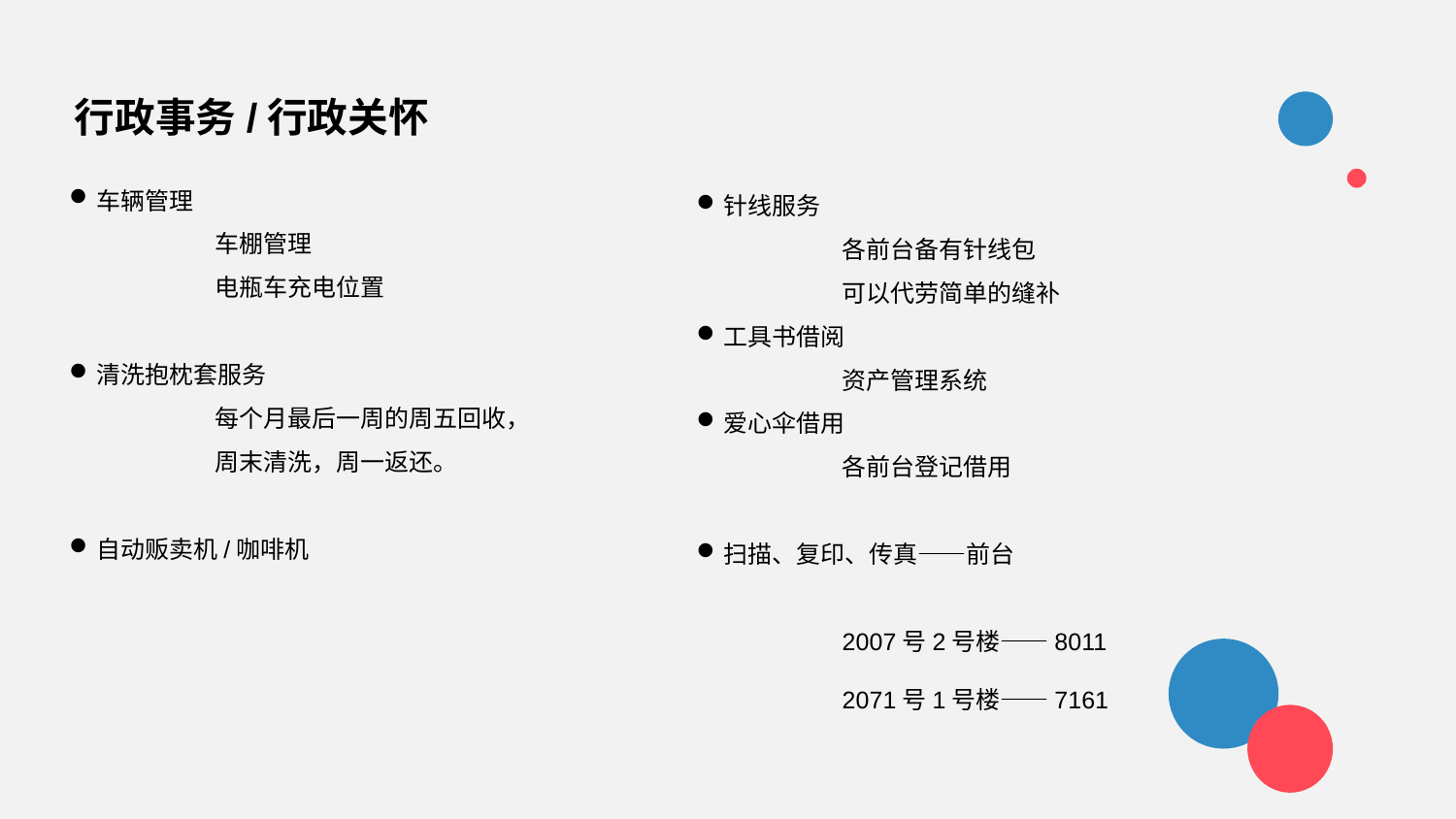

行政事务/行政关怀

针线服务
	各前台备有针线包
	可以代劳简单的缝补
工具书借阅
	资产管理系统
爱心伞借用
各前台登记借用

扫描、复印、传真——前台

	2007号2号楼——8011

	2071号1号楼——7161

车辆管理
	车棚管理
	电瓶车充电位置

清洗抱枕套服务
	每个月最后一周的周五回收，
	周末清洗，周一返还。

自动贩卖机/咖啡机